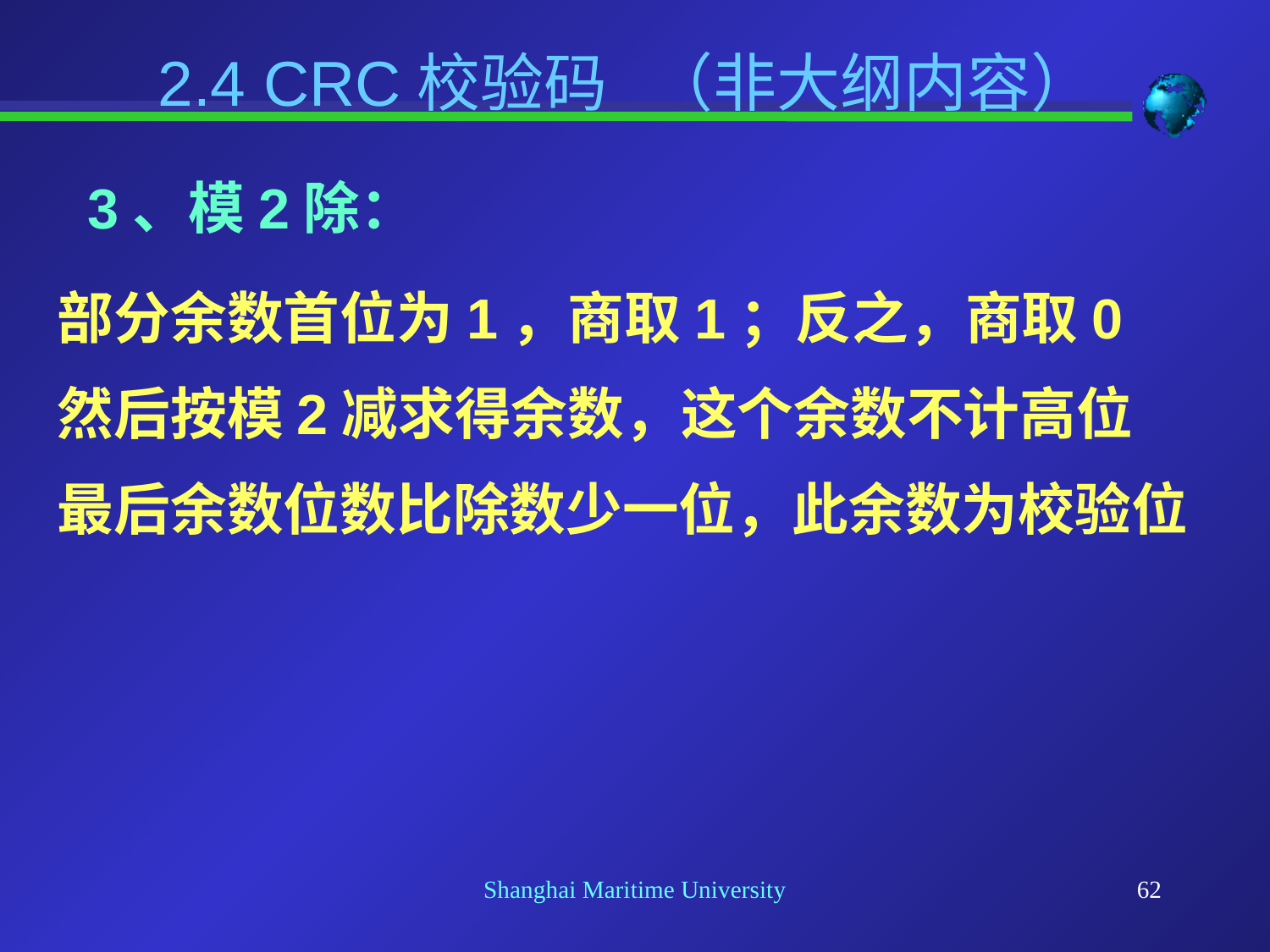

2.4 CRC校验码   （非大纲内容）
3、模2除：
部分余数首位为1，商取1；反之，商取0
然后按模2减求得余数，这个余数不计高位
最后余数位数比除数少一位，此余数为校验位
Shanghai Maritime University
62